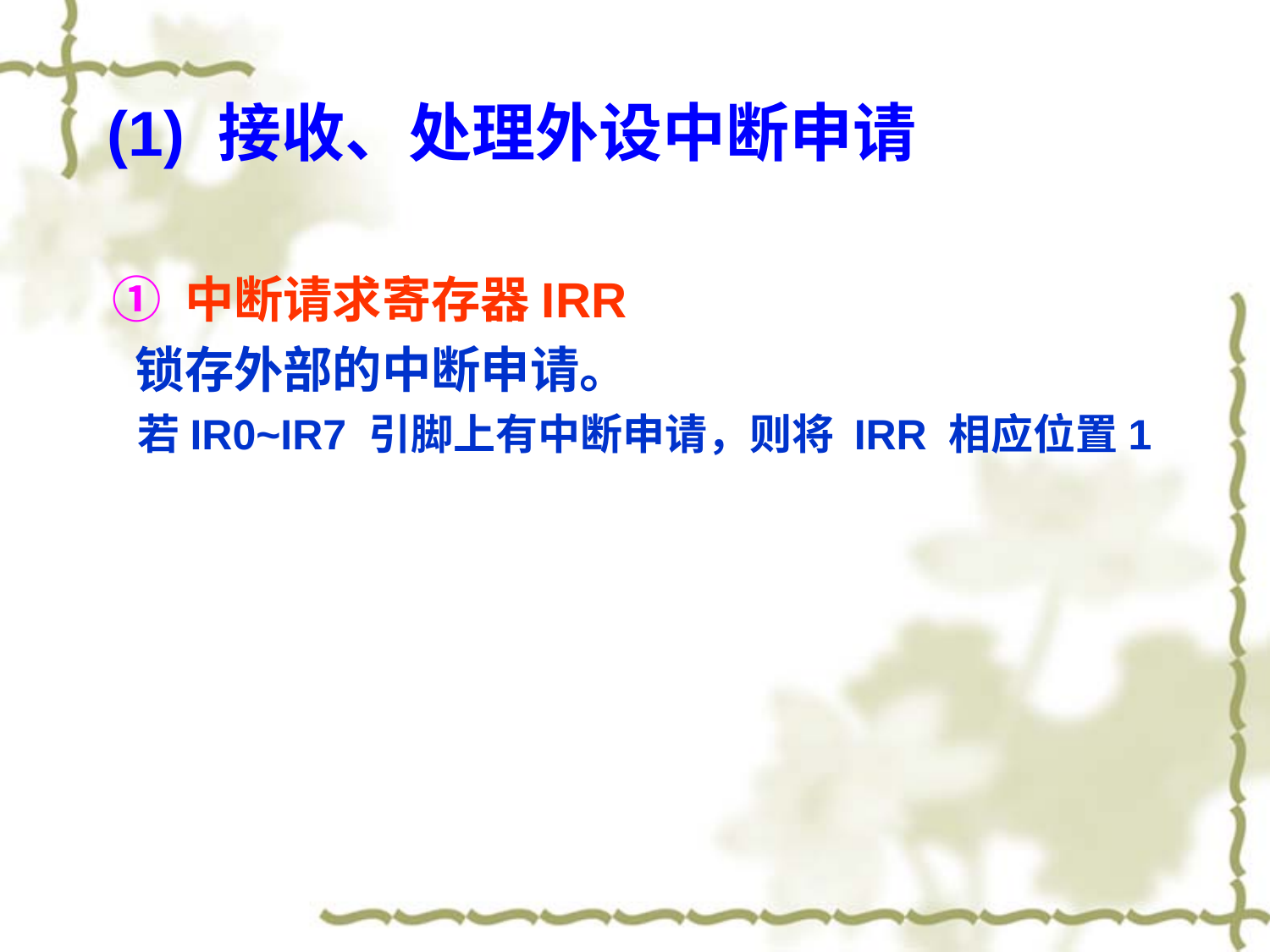

(1) 接收、处理外设中断申请
① 中断请求寄存器IRR
 锁存外部的中断申请。
若IR0~IR7 引脚上有中断申请，则将 IRR 相应位置1